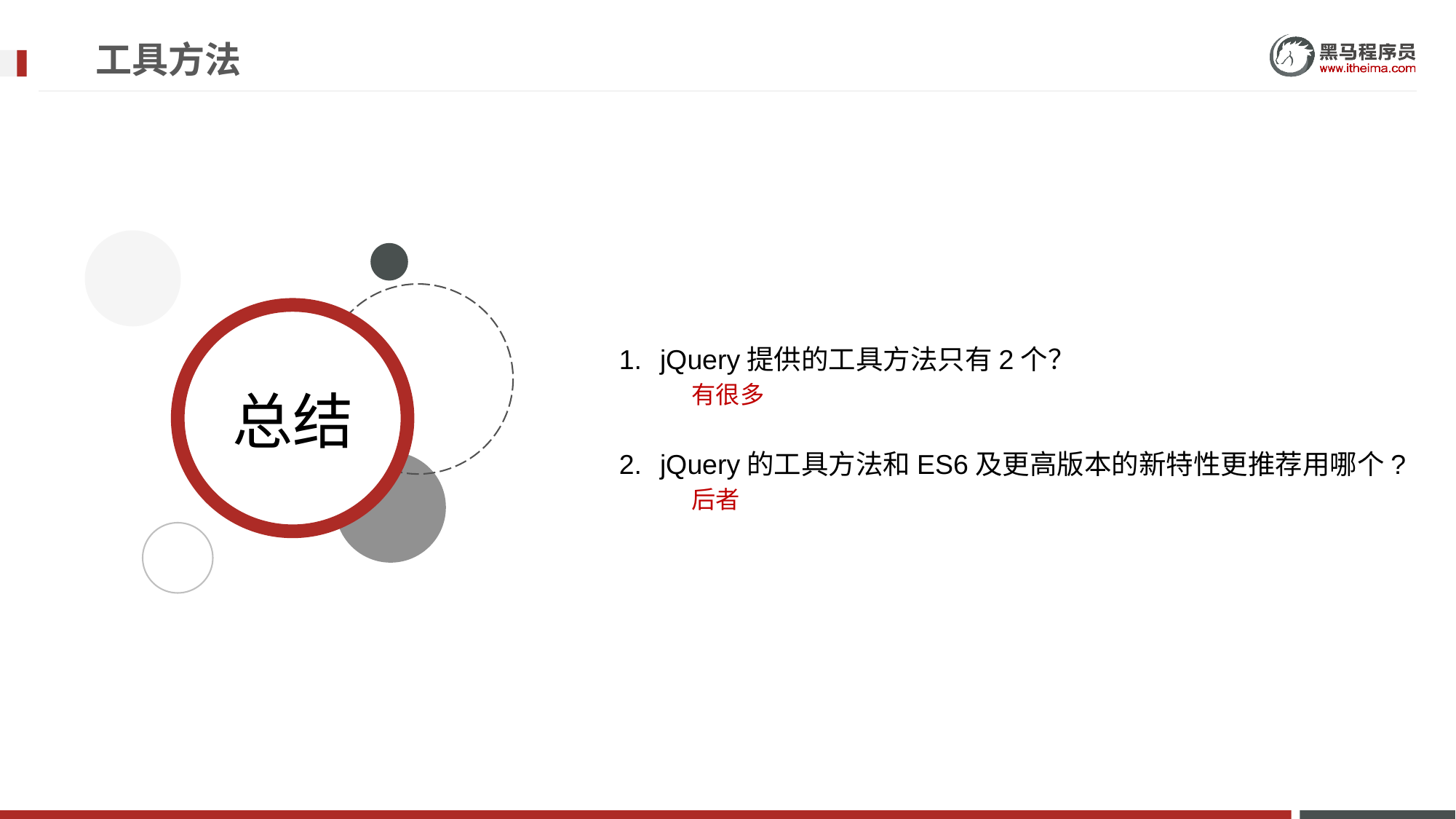

# 工具方法
jQuery提供的工具方法只有2个？
有很多
jQuery的工具方法和ES6及更高版本的新特性更推荐用哪个?
后者